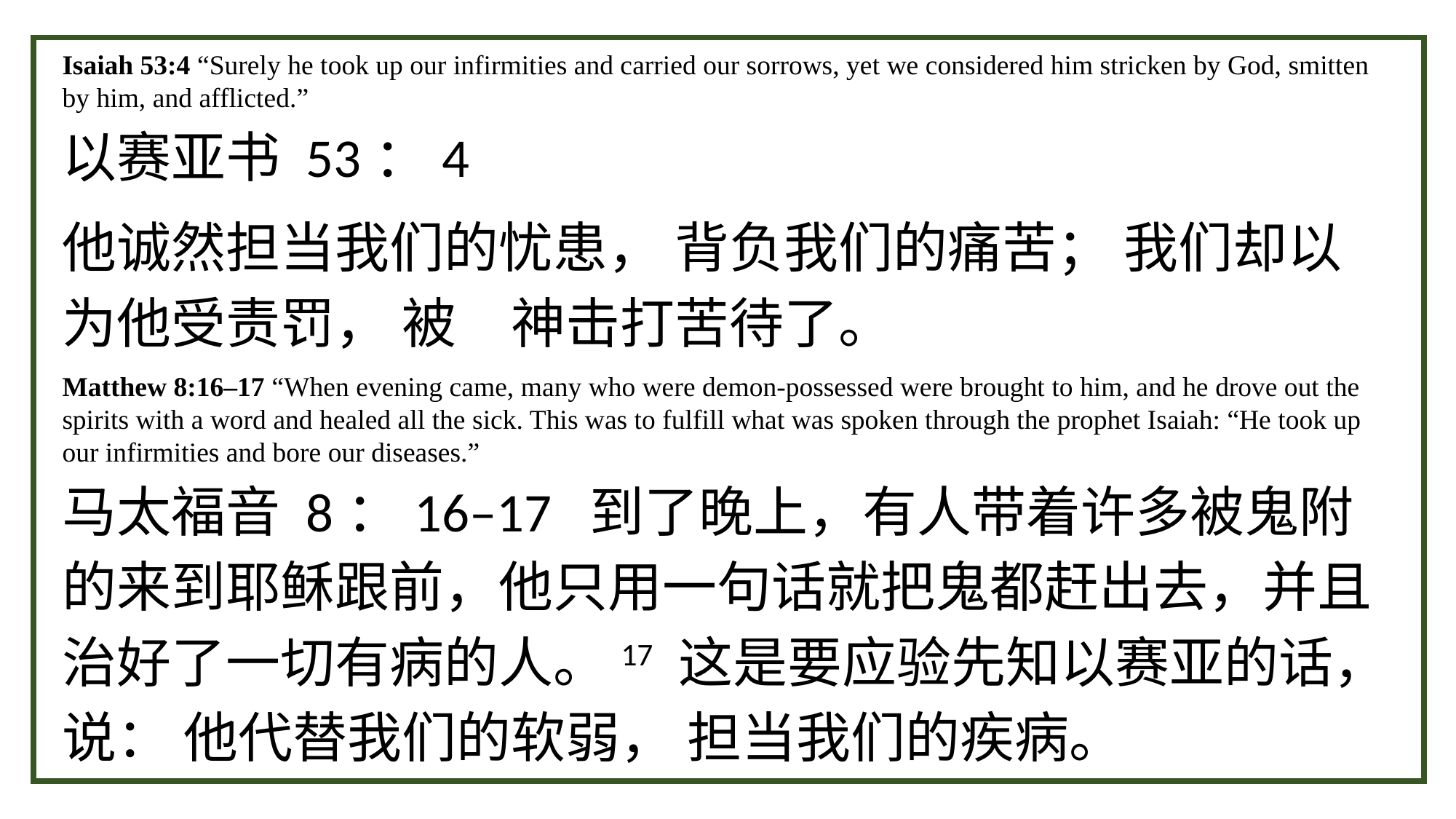

Isaiah 53:4 “Surely he took up our infirmities and carried our sorrows, yet we considered him stricken by God, smitten by him, and afflicted.”
以赛亚书 53：4
他诚然担当我们的忧患， 背负我们的痛苦； 我们却以为他受责罚， 被　神击打苦待了。
Matthew 8:16–17 “When evening came, many who were demon-possessed were brought to him, and he drove out the spirits with a word and healed all the sick. This was to fulfill what was spoken through the prophet Isaiah: “He took up our infirmities and bore our diseases.”
马太福音 8：16–17  到了晚上，有人带着许多被鬼附的来到耶稣跟前，他只用一句话就把鬼都赶出去，并且治好了一切有病的人。17 这是要应验先知以赛亚的话，说： 他代替我们的软弱， 担当我们的疾病。